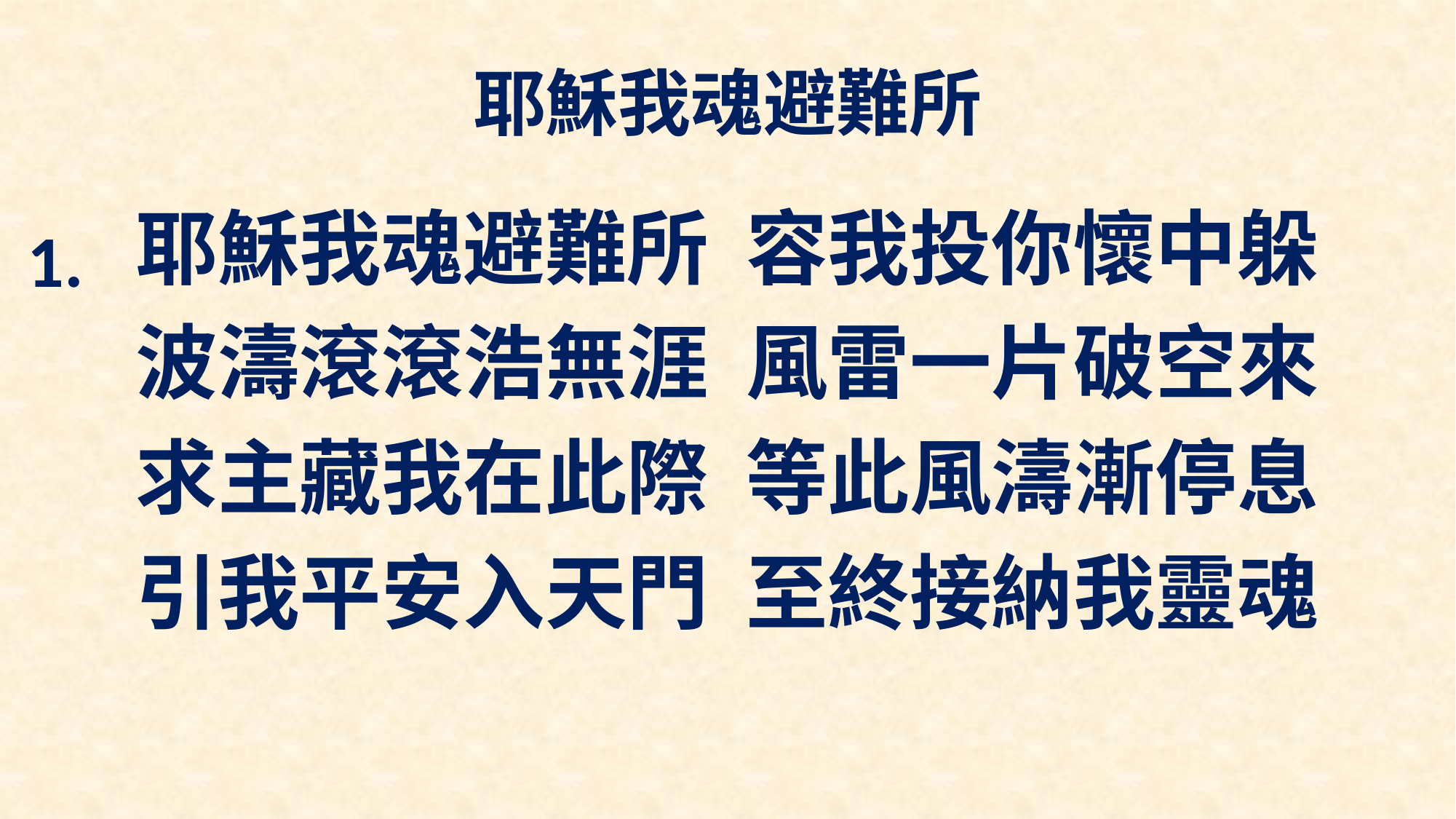

# 耶穌我魂避難所
耶穌我魂避難所  容我投你懷中躲
波濤滾滾浩無涯  風雷一片破空來
求主藏我在此際  等此風濤漸停息
引我平安入天門  至終接納我靈魂
1.